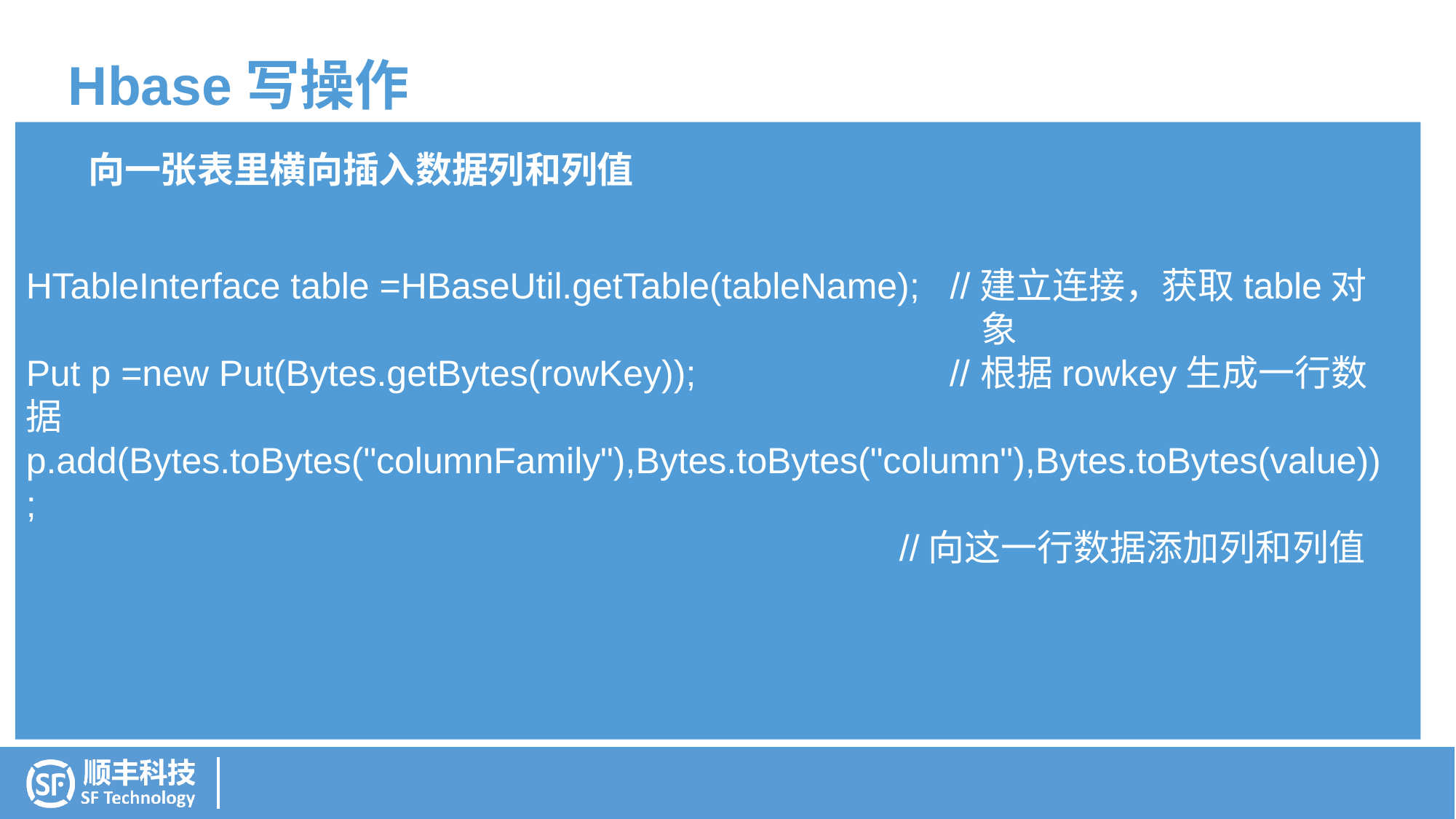

Hbase写操作

向一张表里横向插入数据列和列值
HTableInterface table =HBaseUtil.getTable(tableName);   //建立连接，获取table对								          象
Put p =new Put(Bytes.getBytes(rowKey));                         //根据rowkey生成一行数据
p.add(Bytes.toBytes("columnFamily"),Bytes.toBytes("column"),Bytes.toBytes(value));
								//向这一行数据添加列和列值